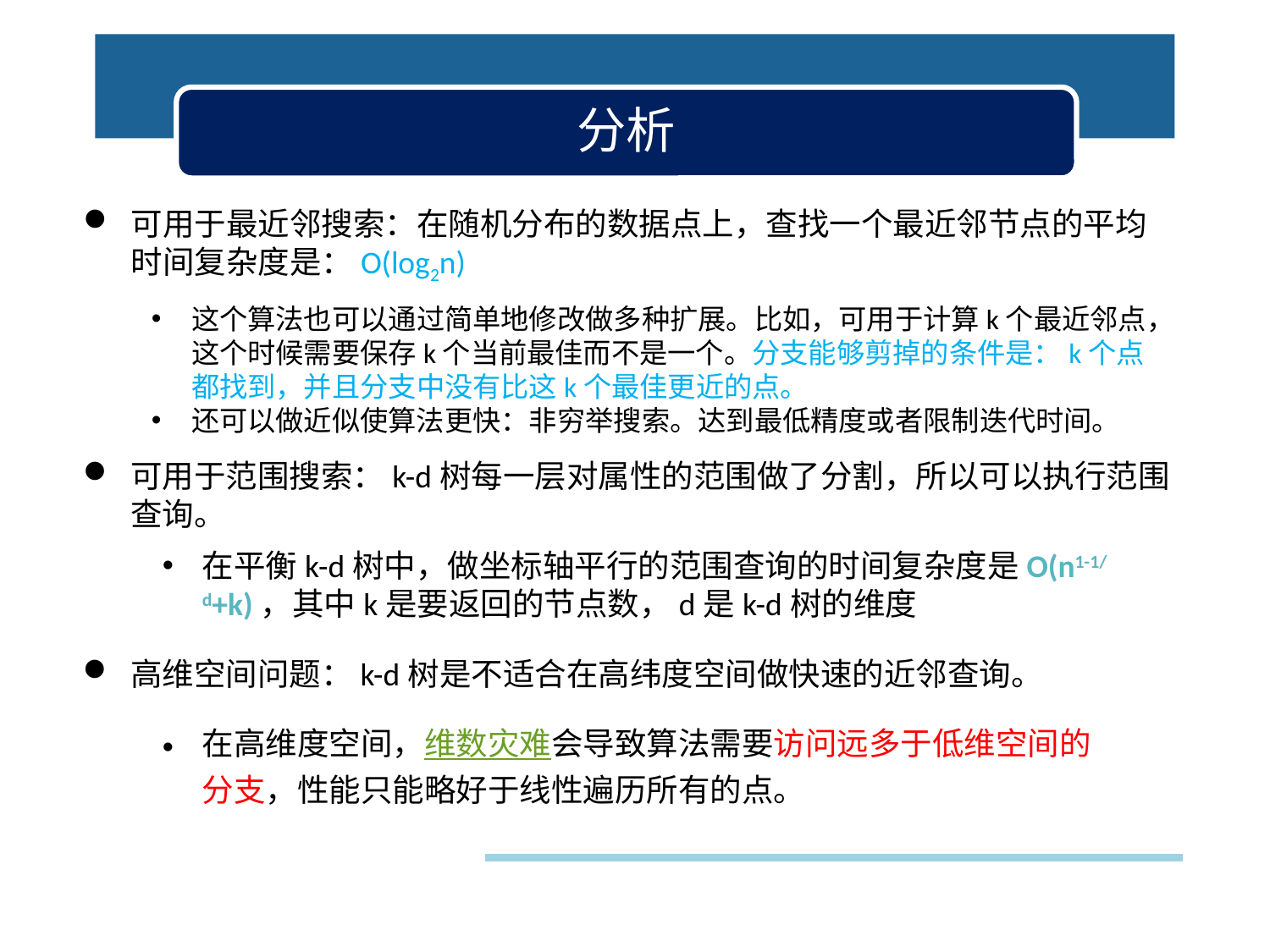

# 分析
可用于最近邻搜索：在随机分布的数据点上，查找一个最近邻节点的平均时间复杂度是：O(log2n)
这个算法也可以通过简单地修改做多种扩展。比如，可用于计算k个最近邻点，这个时候需要保存k个当前最佳而不是一个。分支能够剪掉的条件是：k个点都找到，并且分支中没有比这k个最佳更近的点。
还可以做近似使算法更快：非穷举搜索。达到最低精度或者限制迭代时间。
可用于范围搜索：k-d树每一层对属性的范围做了分割，所以可以执行范围查询。
在平衡k-d树中，做坐标轴平行的范围查询的时间复杂度是O(n1-1/d+k)，其中k是要返回的节点数，d是k-d树的维度
高维空间问题：k-d树是不适合在高纬度空间做快速的近邻查询。
在高维度空间，维数灾难会导致算法需要访问远多于低维空间的分支，性能只能略好于线性遍历所有的点。